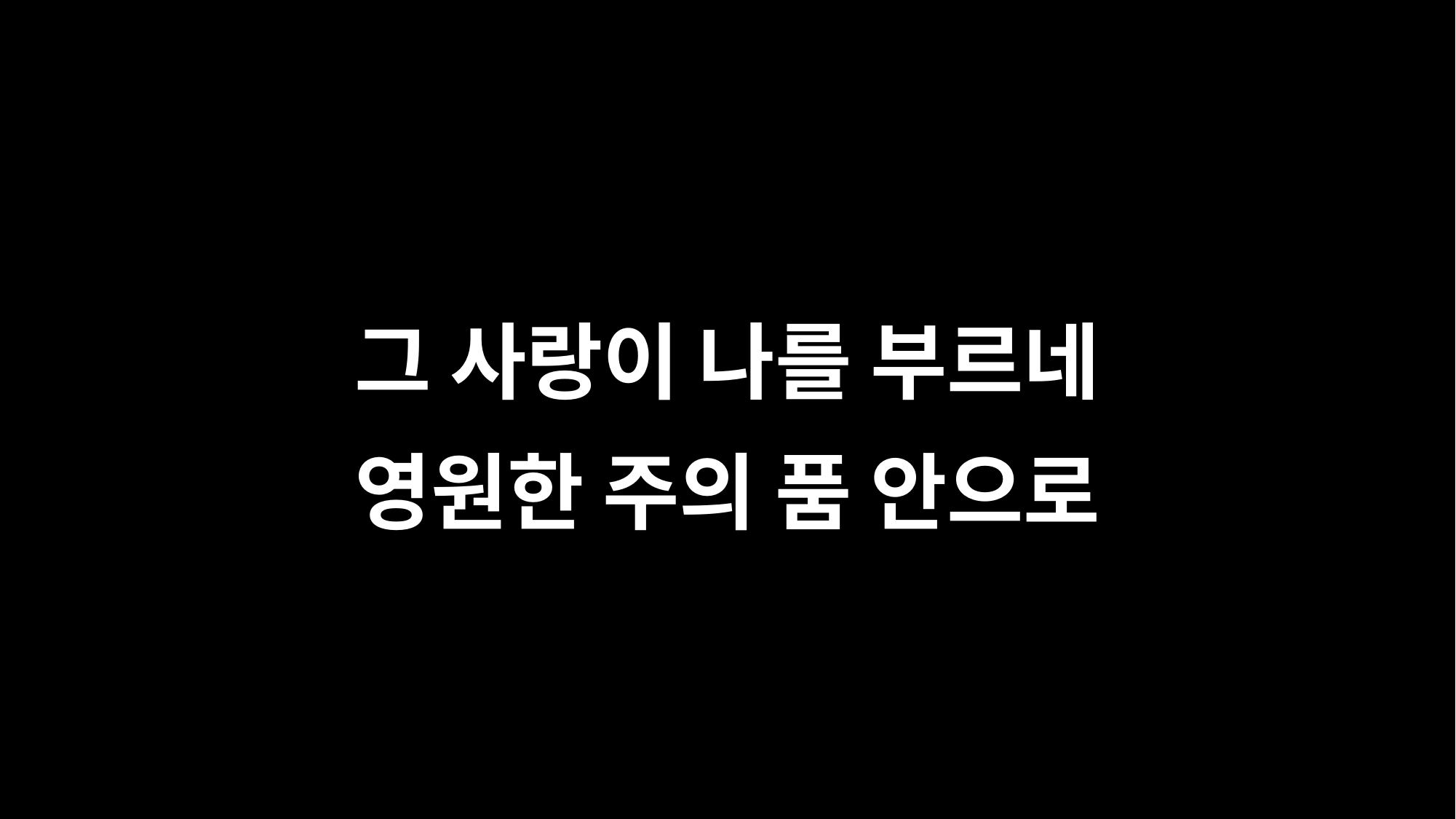

그 사랑이 나를 부르네
영원한 주의 품 안으로